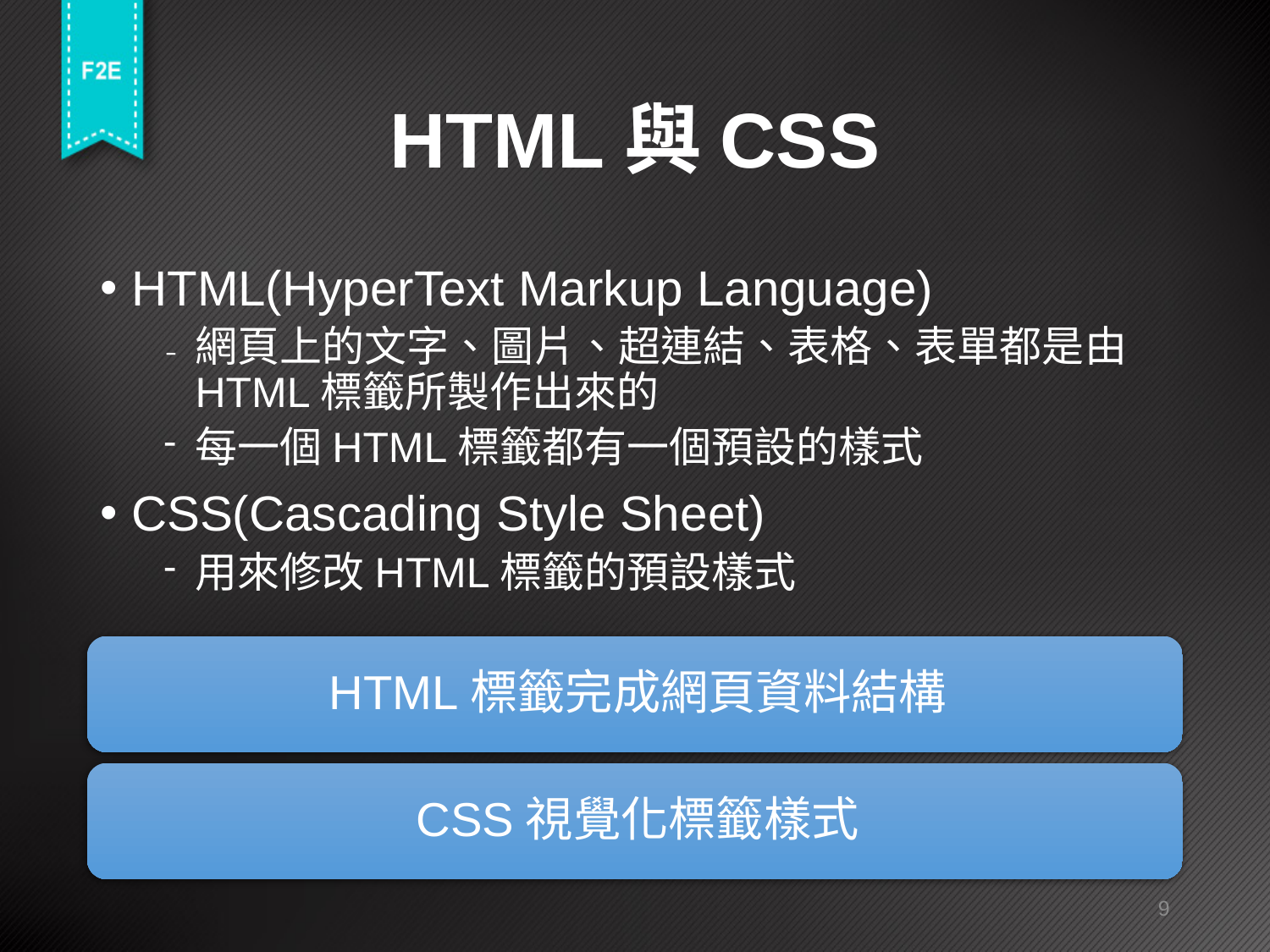

# HTML與CSS
HTML(HyperText Markup Language)
網頁上的文字、圖片、超連結、表格、表單都是由HTML標籤所製作出來的
每一個HTML標籤都有一個預設的樣式
CSS(Cascading Style Sheet)
用來修改HTML標籤的預設樣式
HTML標籤完成網頁資料結構
CSS視覺化標籤樣式
9